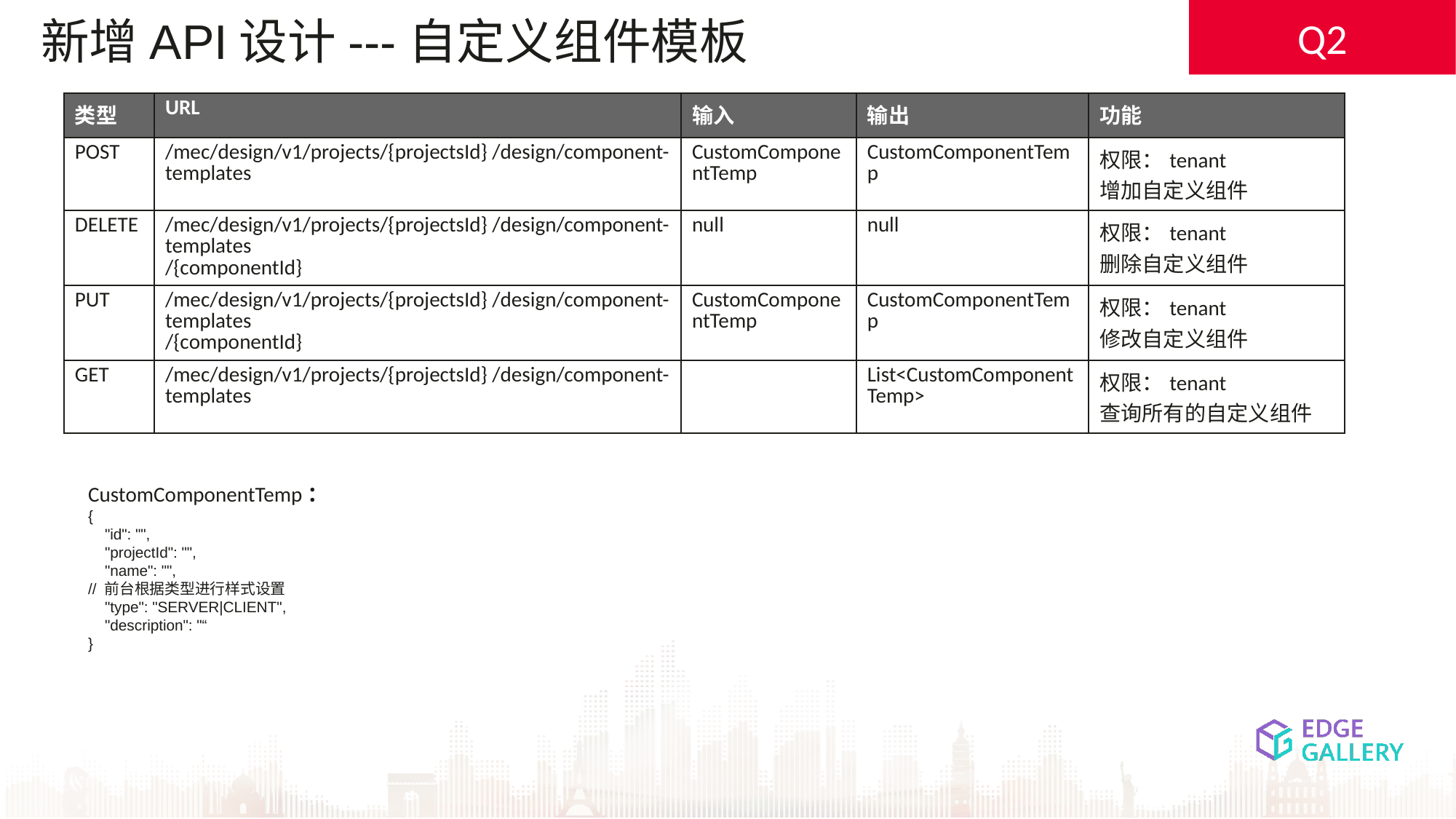

Q2
新增API设计---自定义组件模板
| 类型 | URL | 输入 | 输出 | 功能 |
| --- | --- | --- | --- | --- |
| POST | /mec/design/v1/projects/{projectsId} /design/component-templates | CustomComponentTemp | CustomComponentTemp | 权限：tenant 增加自定义组件 |
| DELETE | /mec/design/v1/projects/{projectsId} /design/component-templates /{componentId} | null | null | 权限：tenant 删除自定义组件 |
| PUT | /mec/design/v1/projects/{projectsId} /design/component-templates /{componentId} | CustomComponentTemp | CustomComponentTemp | 权限：tenant 修改自定义组件 |
| GET | /mec/design/v1/projects/{projectsId} /design/component-templates |  | List<CustomComponentTemp> | 权限：tenant 查询所有的自定义组件 |
CustomComponentTemp：
{
    "id": "",
    "projectId": "",
    "name": "",
// 前台根据类型进行样式设置
    "type": "SERVER|CLIENT",
    "description": "“
}